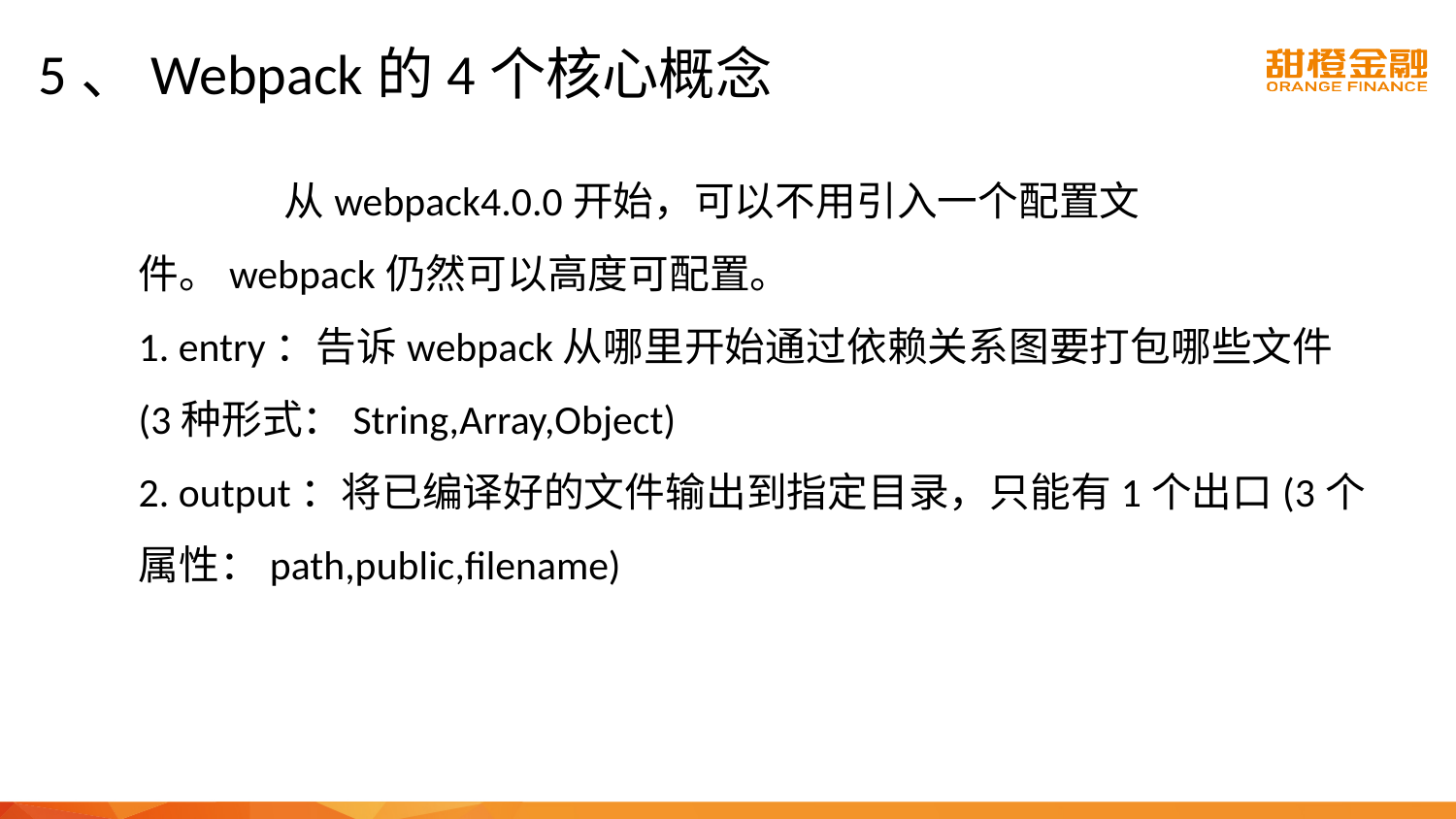

# 5、Webpack的4个核心概念
	从webpack4.0.0开始，可以不用引入一个配置文件。webpack仍然可以高度可配置。
1. entry：告诉webpack从哪里开始通过依赖关系图要打包哪些文件(3种形式：String,Array,Object)
2. output：将已编译好的文件输出到指定目录，只能有1个出口(3个属性：path,public,filename)